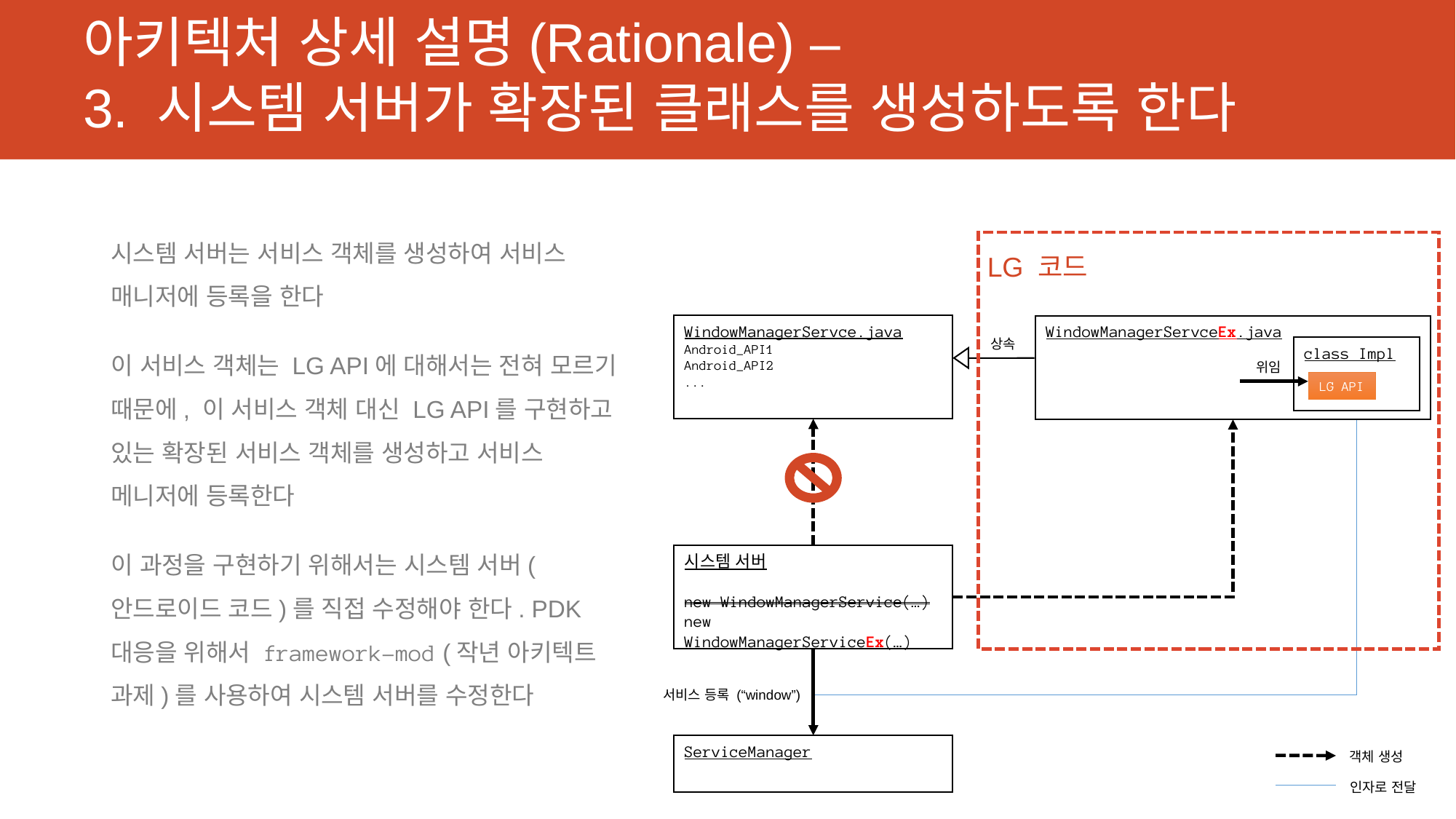

# 아키텍처 상세 설명(Rationale) – 3. 시스템 서버가 확장된 클래스를 생성하도록 한다
시스템 서버는 서비스 객체를 생성하여 서비스 매니저에 등록을 한다
이 서비스 객체는 LG API에 대해서는 전혀 모르기 때문에, 이 서비스 객체 대신 LG API를 구현하고 있는 확장된 서비스 객체를 생성하고 서비스 메니저에 등록한다
이 과정을 구현하기 위해서는 시스템 서버(안드로이드 코드)를 직접 수정해야 한다. PDK 대응을 위해서 framework-mod (작년 아키텍트 과제)를 사용하여 시스템 서버를 수정한다

LG 코드
WindowManagerServce.java
Android_API1
Android_API2
...
WindowManagerServceEx.java
상속
class Impl

위임
LG API

시스템 서버

new WindowManagerService(…)
new WindowManagerServiceEx(…)
서비스 등록 (“window”)
ServiceManager
객체 생성
인자로 전달